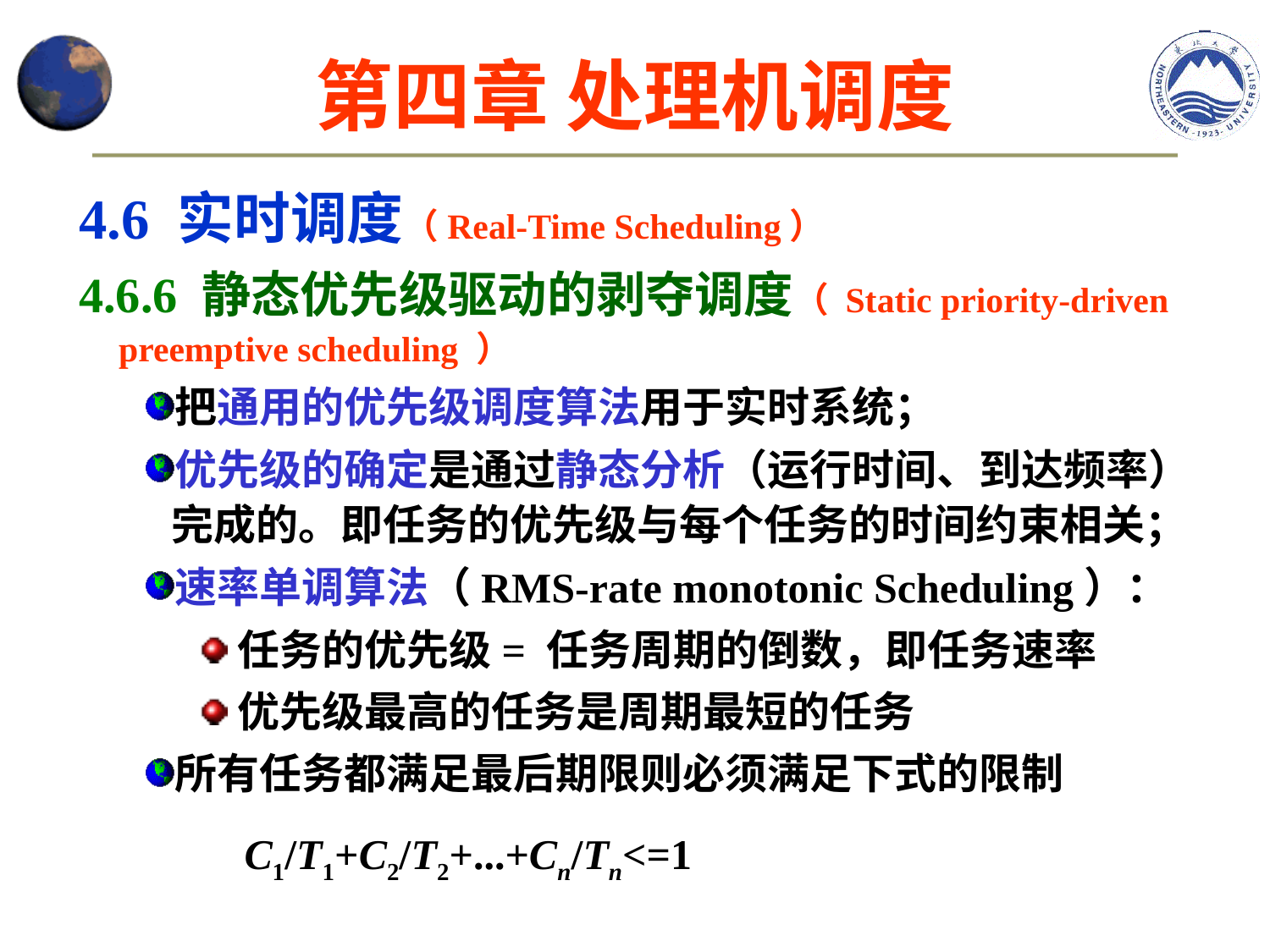

# 第四章 处理机调度
4.6 实时调度（Real-Time Scheduling）
4.6.6 静态优先级驱动的剥夺调度（ Static priority-driven preemptive scheduling ）
把通用的优先级调度算法用于实时系统；
优先级的确定是通过静态分析（运行时间、到达频率）完成的。即任务的优先级与每个任务的时间约束相关；
速率单调算法（RMS-rate monotonic Scheduling）：
任务的优先级= 任务周期的倒数，即任务速率
优先级最高的任务是周期最短的任务
所有任务都满足最后期限则必须满足下式的限制
       C1/T1+C2/T2+...+Cn/Tn<=1